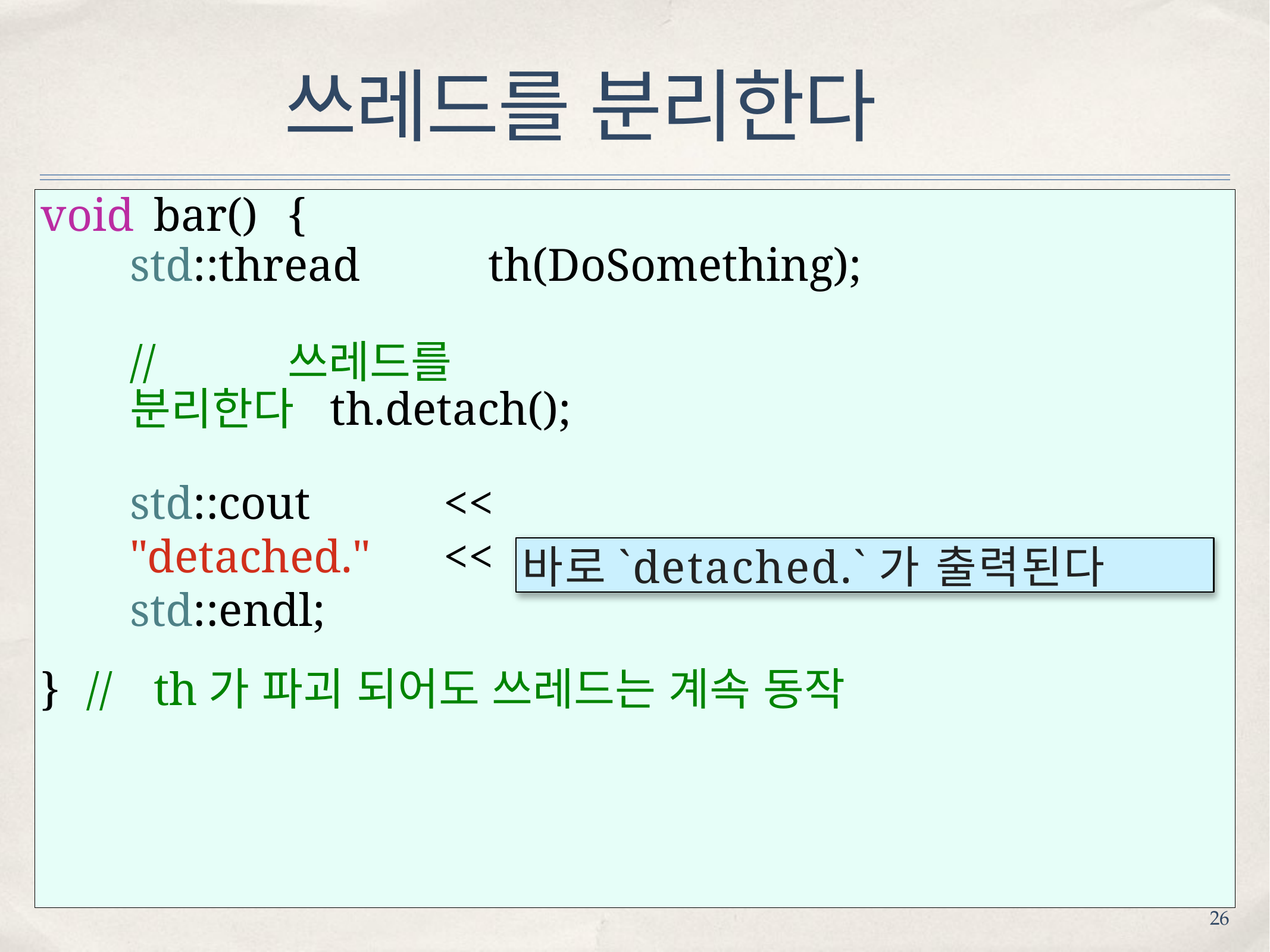

# 쓰레드를 분리한다

void	bar()	{
std::thread	th(DoSomething);

//	쓰레드를 분리한다  th.detach();
std::cout	<<	"detached."	<<	std::endl;

바로`detached.`가 출력된다
}	//	th가 파괴 되어도 쓰레드는 계속 동작
26